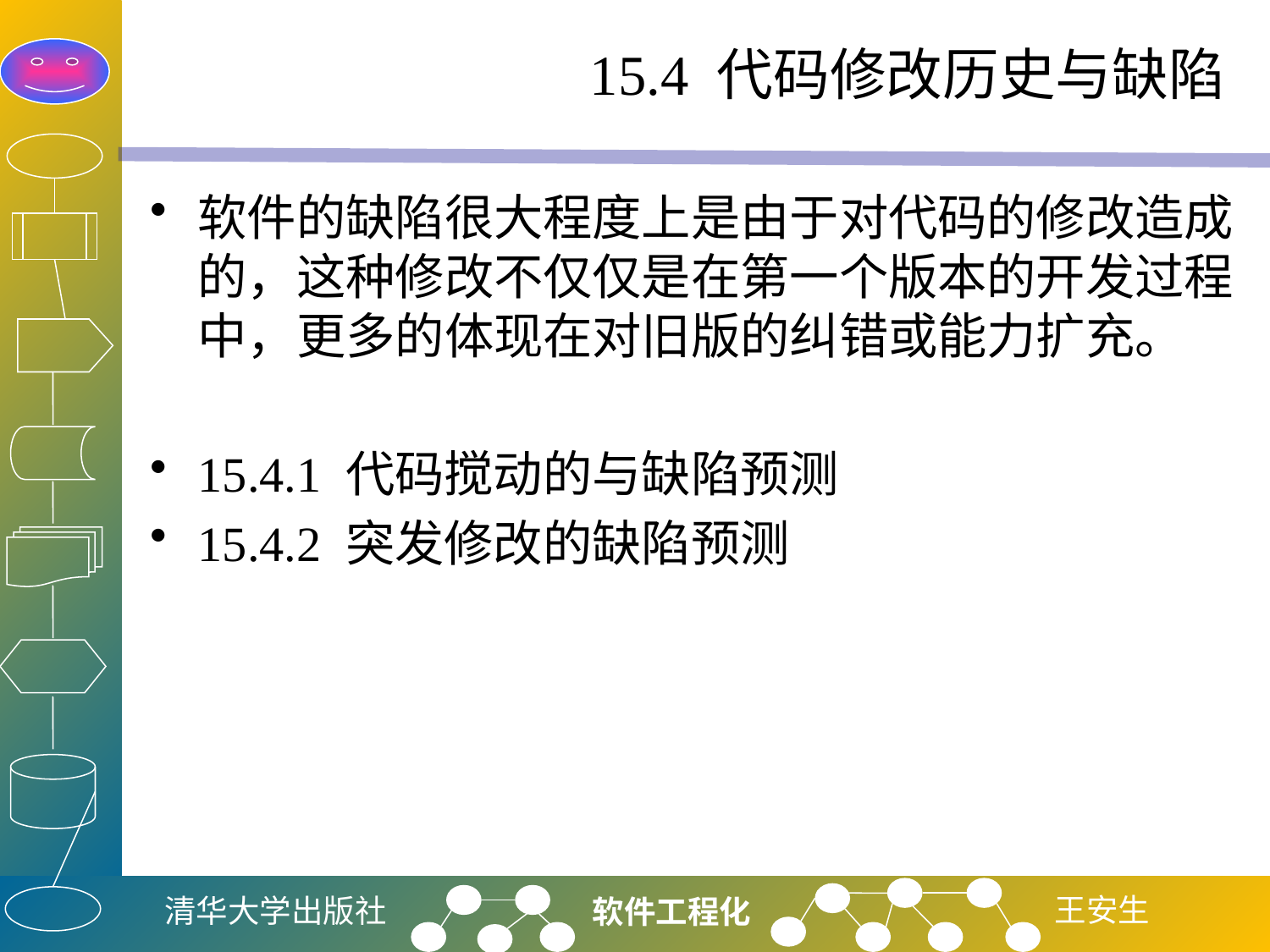

# 15.4 代码修改历史与缺陷
软件的缺陷很大程度上是由于对代码的修改造成的，这种修改不仅仅是在第一个版本的开发过程中，更多的体现在对旧版的纠错或能力扩充。

15.4.1 代码搅动的与缺陷预测
15.4.2 突发修改的缺陷预测